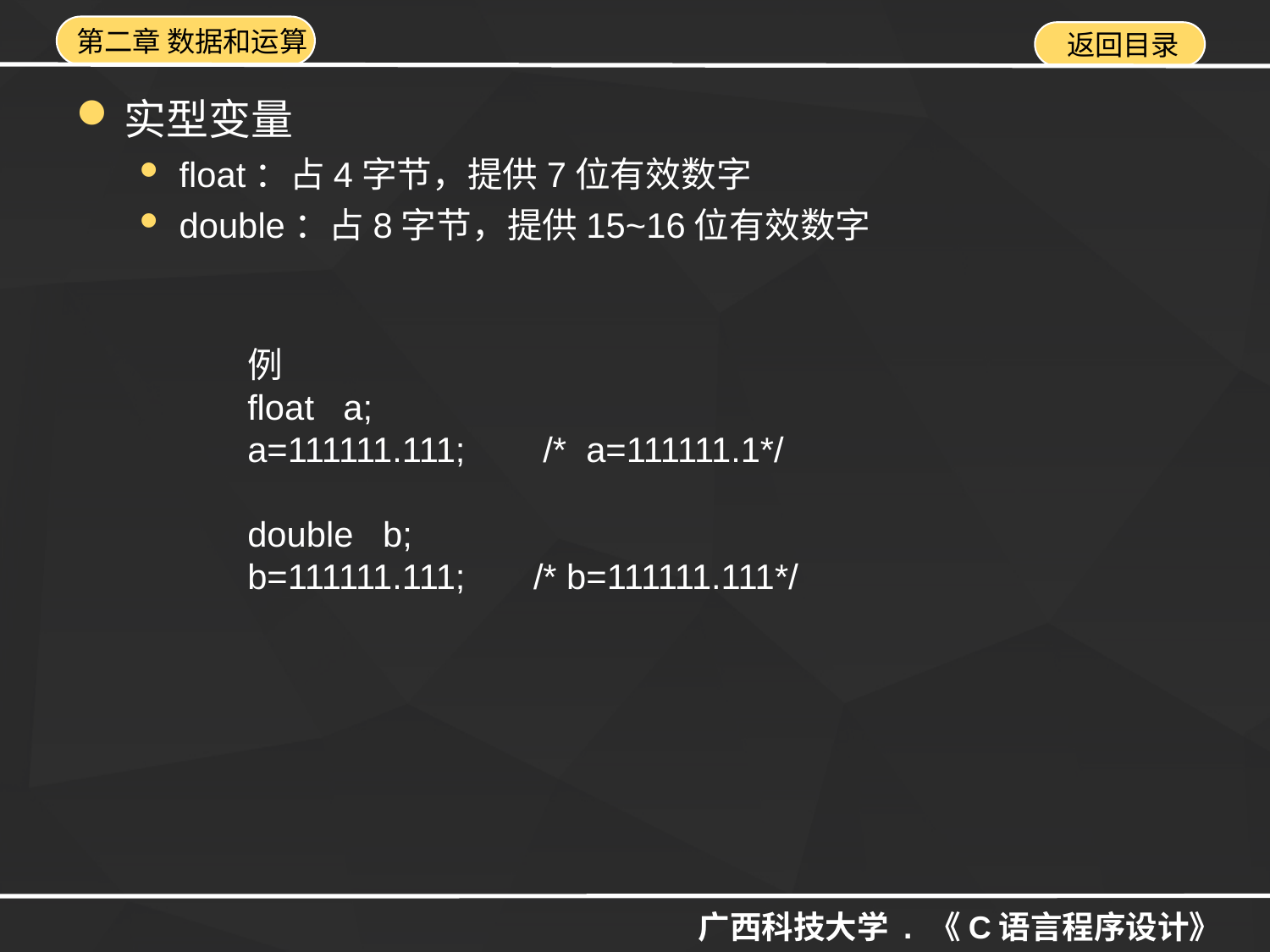

实型变量
float：占4字节，提供7位有效数字
double：占8字节，提供15~16位有效数字
例
float   a;
a=111111.111;        /*  a=111111.1*/

double   b;
b=111111.111;       /* b=111111.111*/